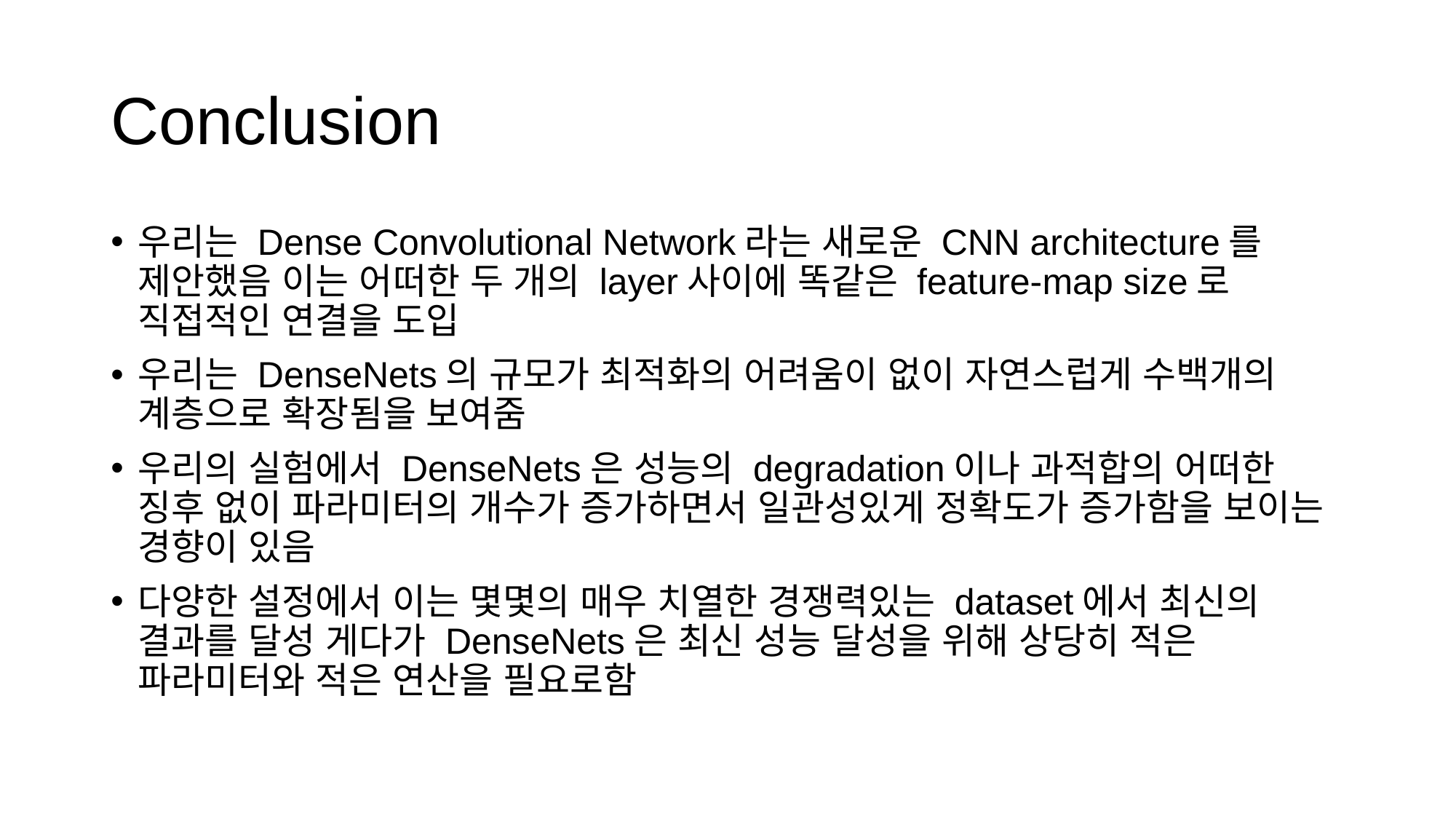

# Conclusion
우리는 Dense Convolutional Network라는 새로운 CNN architecture를 제안했음 이는 어떠한 두 개의 layer사이에 똑같은 feature-map size로 직접적인 연결을 도입
우리는 DenseNets의 규모가 최적화의 어려움이 없이 자연스럽게 수백개의 계층으로 확장됨을 보여줌
우리의 실험에서 DenseNets은 성능의 degradation이나 과적합의 어떠한 징후 없이 파라미터의 개수가 증가하면서 일관성있게 정확도가 증가함을 보이는 경향이 있음
다양한 설정에서 이는 몇몇의 매우 치열한 경쟁력있는 dataset에서 최신의 결과를 달성 게다가 DenseNets은 최신 성능 달성을 위해 상당히 적은 파라미터와 적은 연산을 필요로함